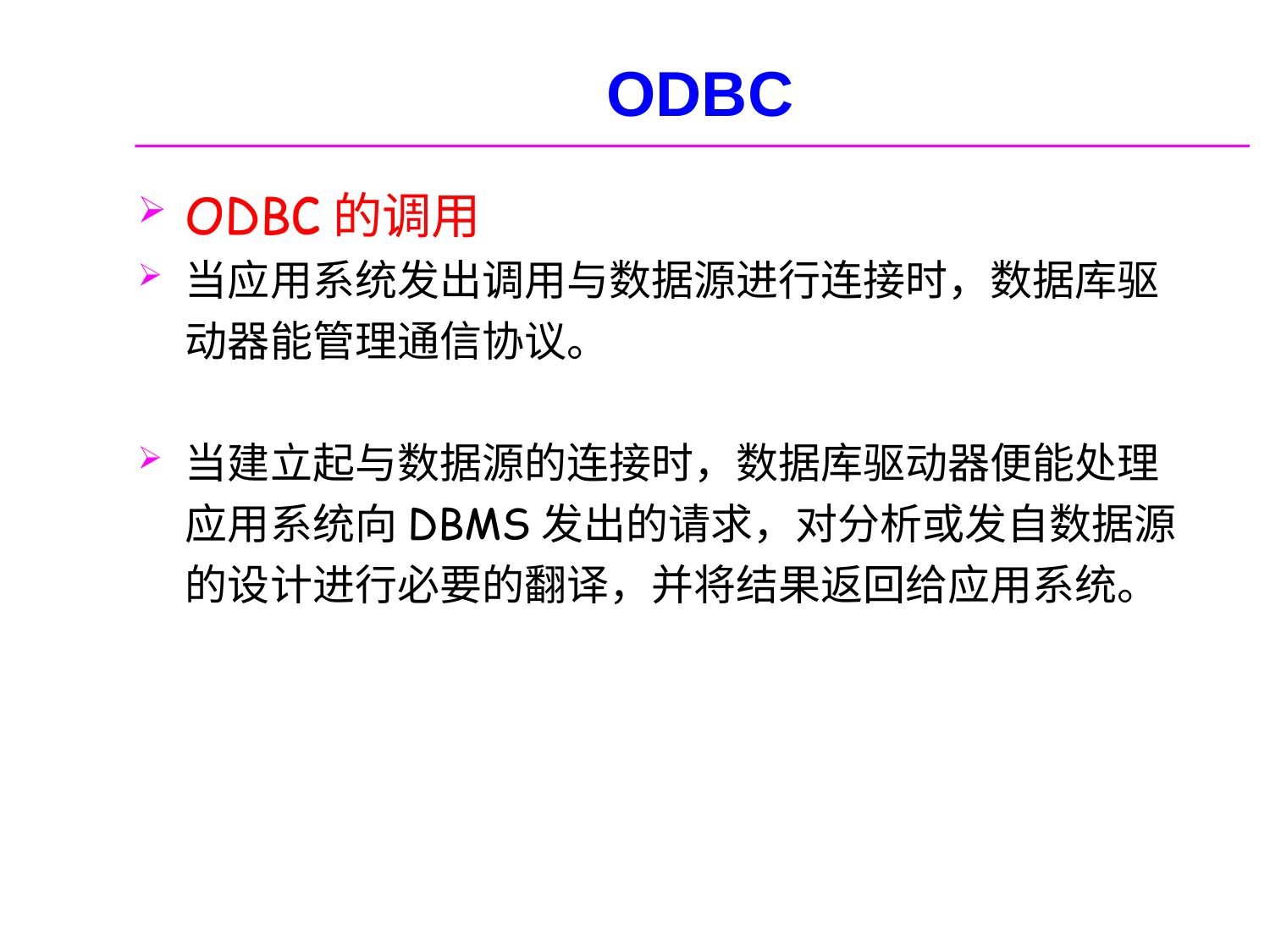

# ODBC
ODBC的调用
当应用系统发出调用与数据源进行连接时，数据库驱动器能管理通信协议。

当建立起与数据源的连接时，数据库驱动器便能处理应用系统向DBMS发出的请求，对分析或发自数据源的设计进行必要的翻译，并将结果返回给应用系统。
9